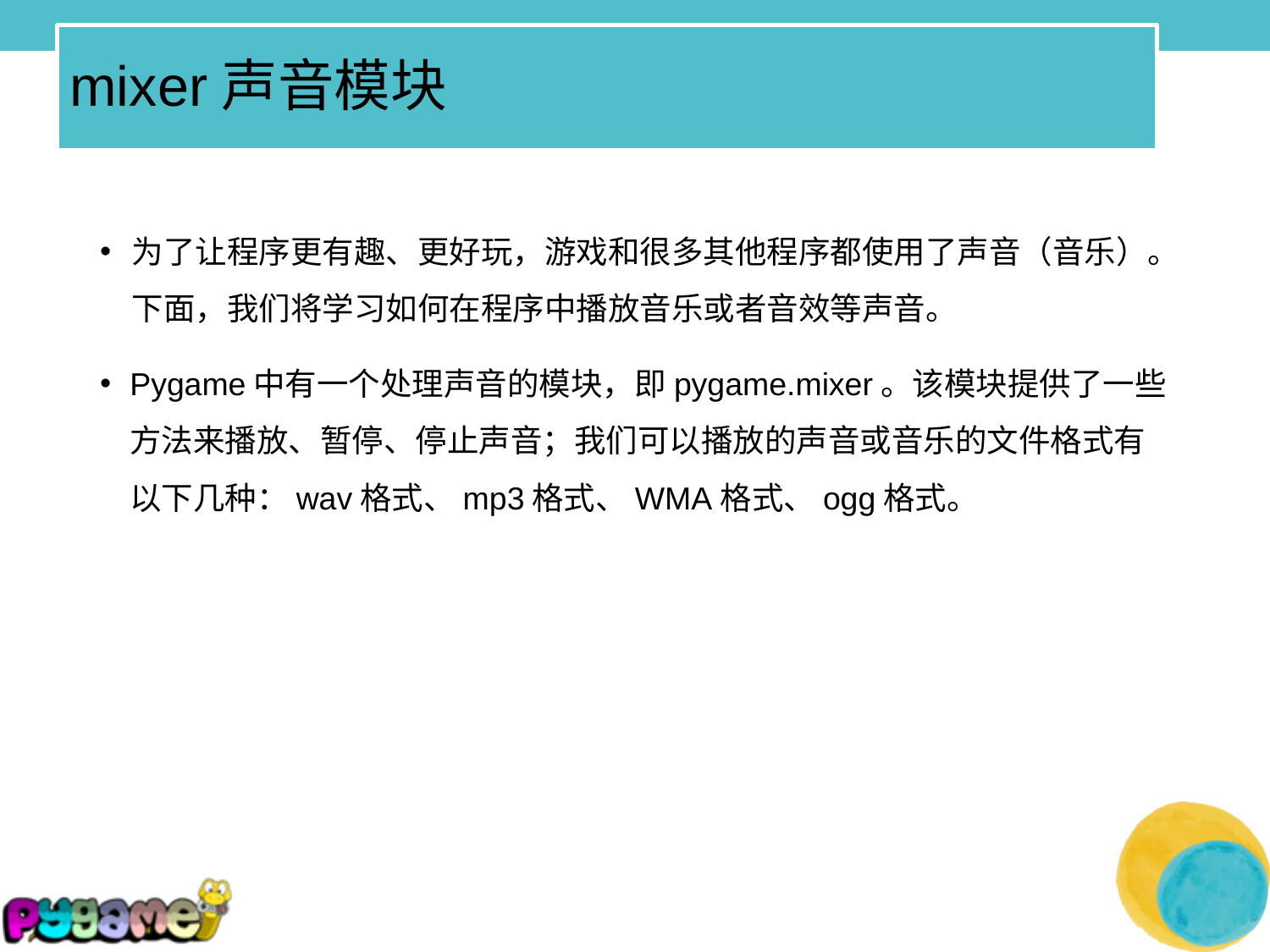

# mixer声音模块
为了让程序更有趣、更好玩，游戏和很多其他程序都使用了声音（音乐）。下面，我们将学习如何在程序中播放音乐或者音效等声音。
Pygame中有一个处理声音的模块，即pygame.mixer。该模块提供了一些方法来播放、暂停、停止声音；我们可以播放的声音或音乐的文件格式有以下几种：wav格式、mp3格式、WMA格式、ogg格式。